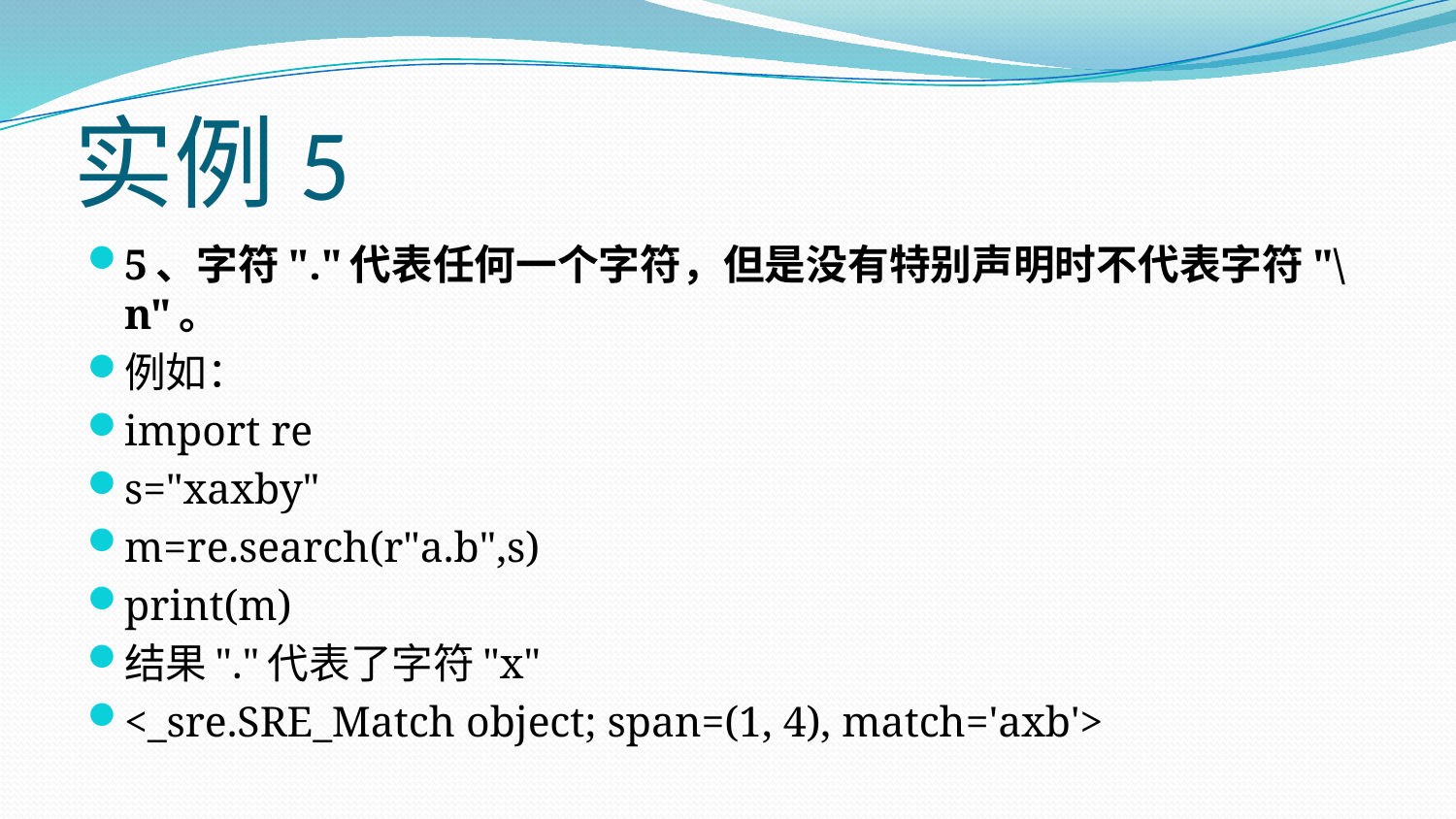

# 实例5
5、字符"."代表任何一个字符，但是没有特别声明时不代表字符"\n"。
例如：
import re
s="xaxby"
m=re.search(r"a.b",s)
print(m)
结果"."代表了字符"x"
<_sre.SRE_Match object; span=(1, 4), match='axb'>